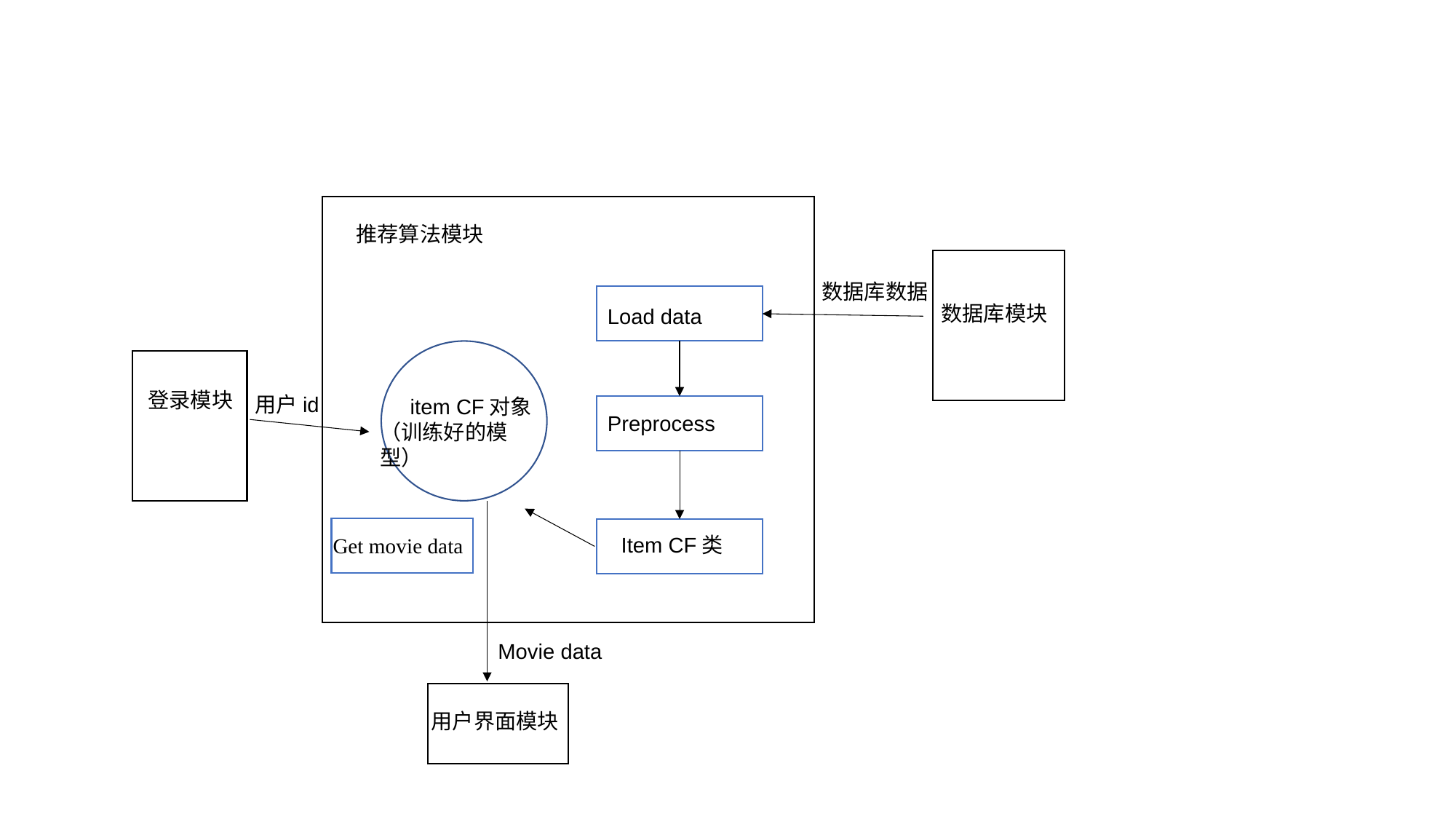

推荐算法模块

数据库数据

数据库模块
Load data

登录模块
用户id
     item CF对象
（训练好的模型）

Preprocess

Item CF类

Get movie data
Movie data

用户界面模块